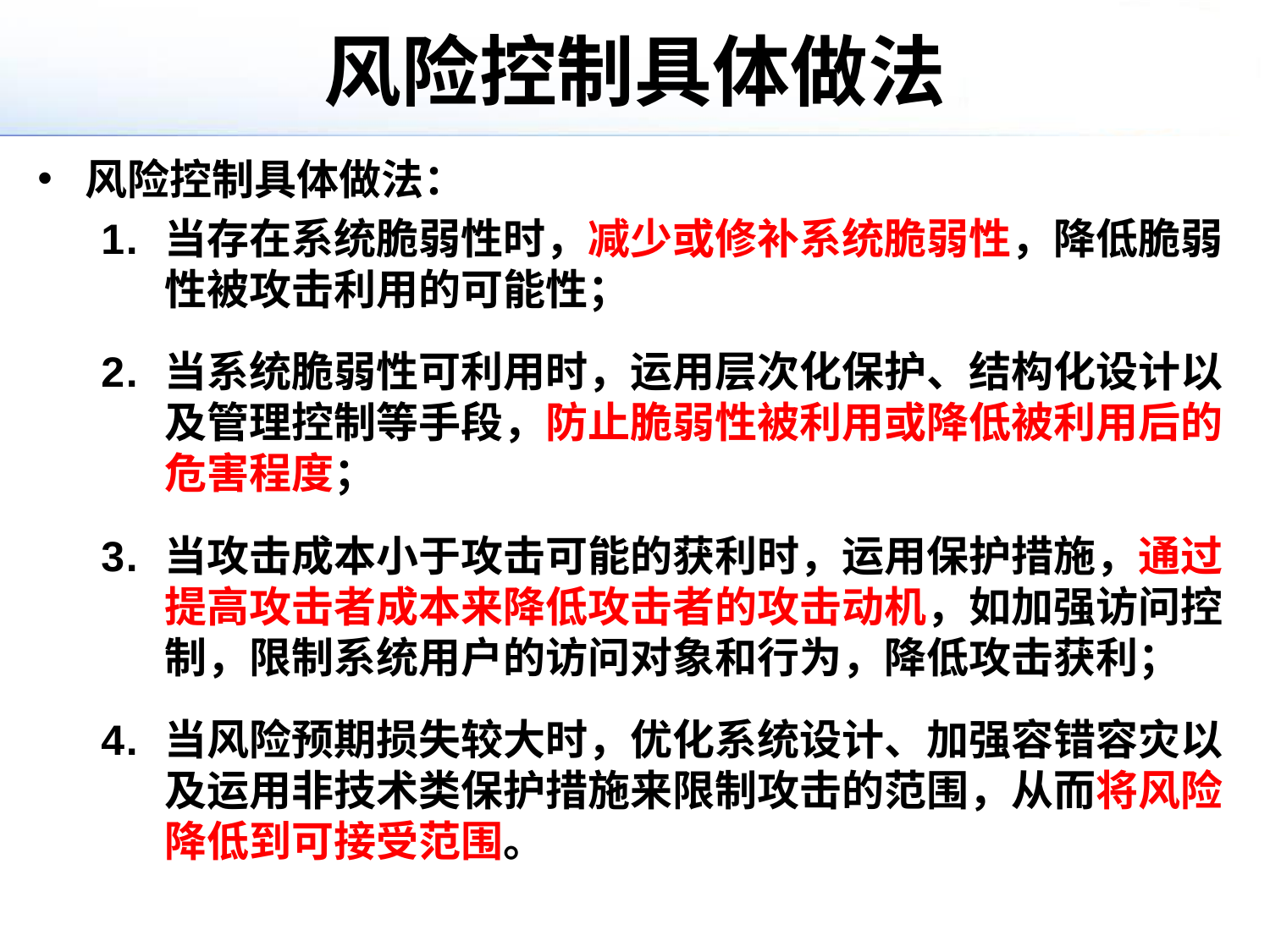

# 风险控制具体做法
风险控制具体做法：
当存在系统脆弱性时，减少或修补系统脆弱性，降低脆弱性被攻击利用的可能性；
当系统脆弱性可利用时，运用层次化保护、结构化设计以及管理控制等手段，防止脆弱性被利用或降低被利用后的危害程度；
当攻击成本小于攻击可能的获利时，运用保护措施，通过提高攻击者成本来降低攻击者的攻击动机，如加强访问控制，限制系统用户的访问对象和行为，降低攻击获利；
当风险预期损失较大时，优化系统设计、加强容错容灾以及运用非技术类保护措施来限制攻击的范围，从而将风险降低到可接受范围。